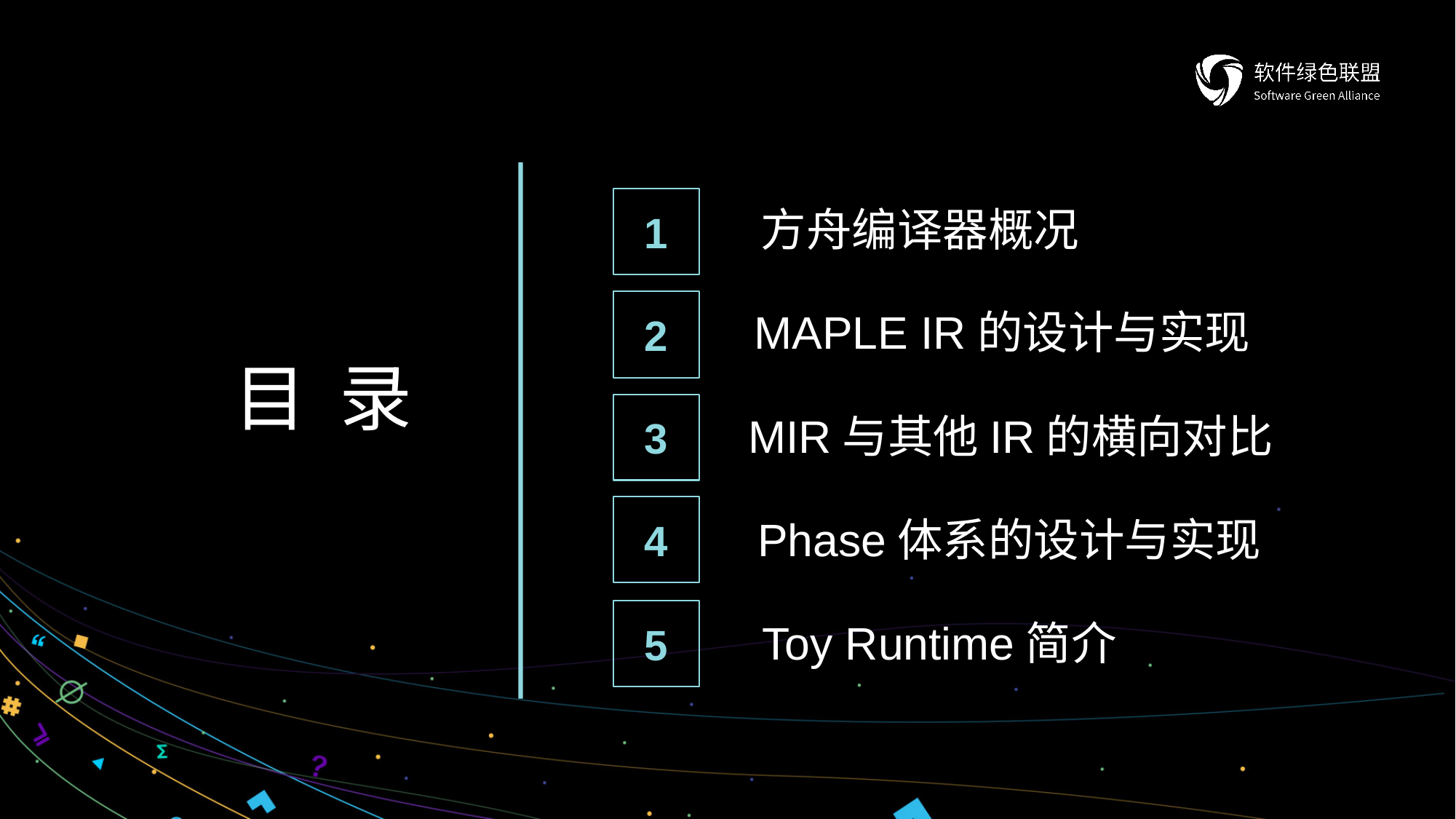

1
方舟编译器概况
2
MAPLE IR的设计与实现
目  录
3
MIR与其他IR的横向对比
4
Phase体系的设计与实现
5
Toy Runtime简介